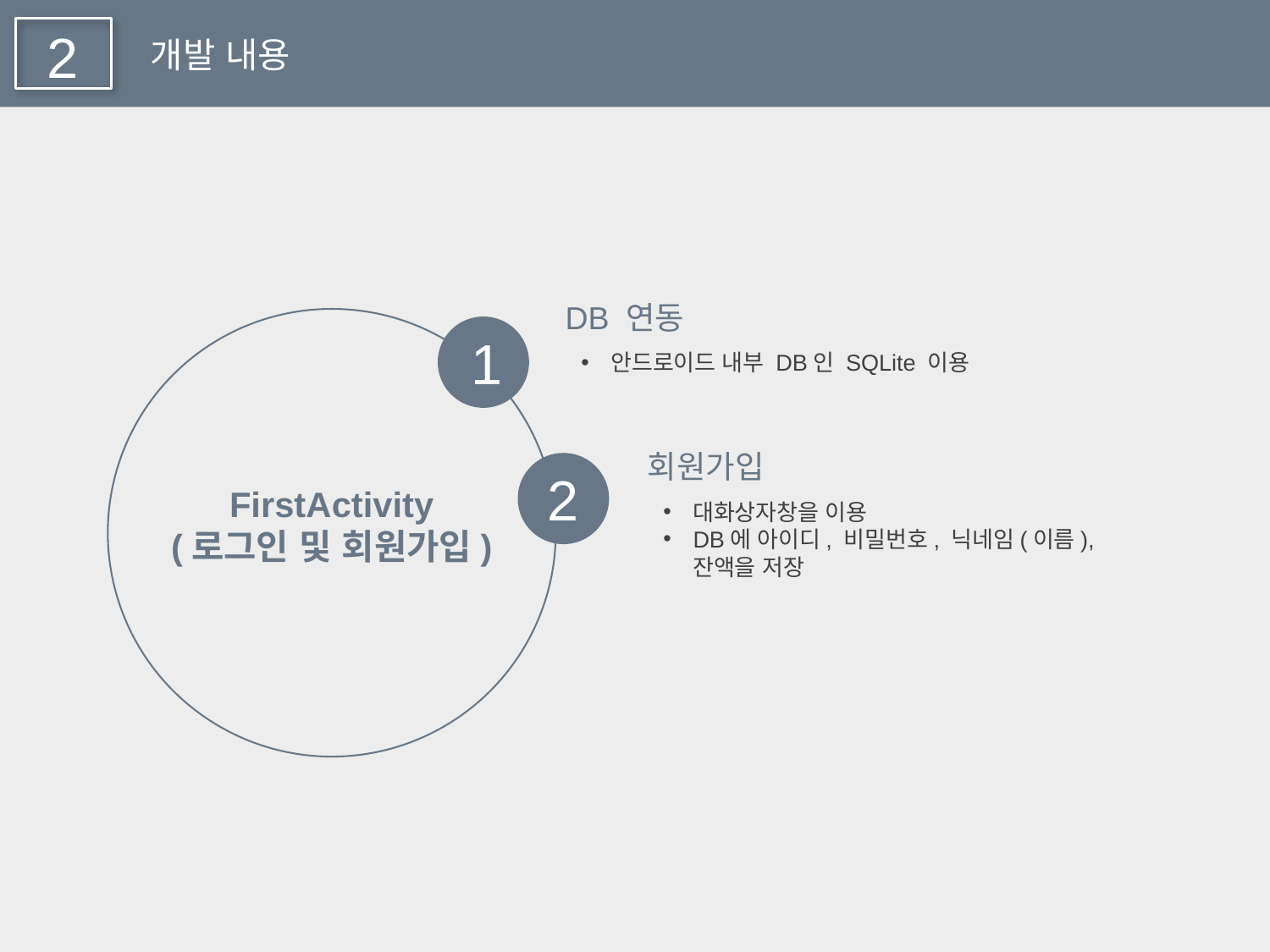

2

개발 내용
DB 연동

1
안드로이드 내부 DB인 SQLite 이용
회원가입

2
FirstActivity
(로그인 및 회원가입)
대화상자창을 이용
DB에 아이디, 비밀번호, 닉네임(이름), 잔액을 저장